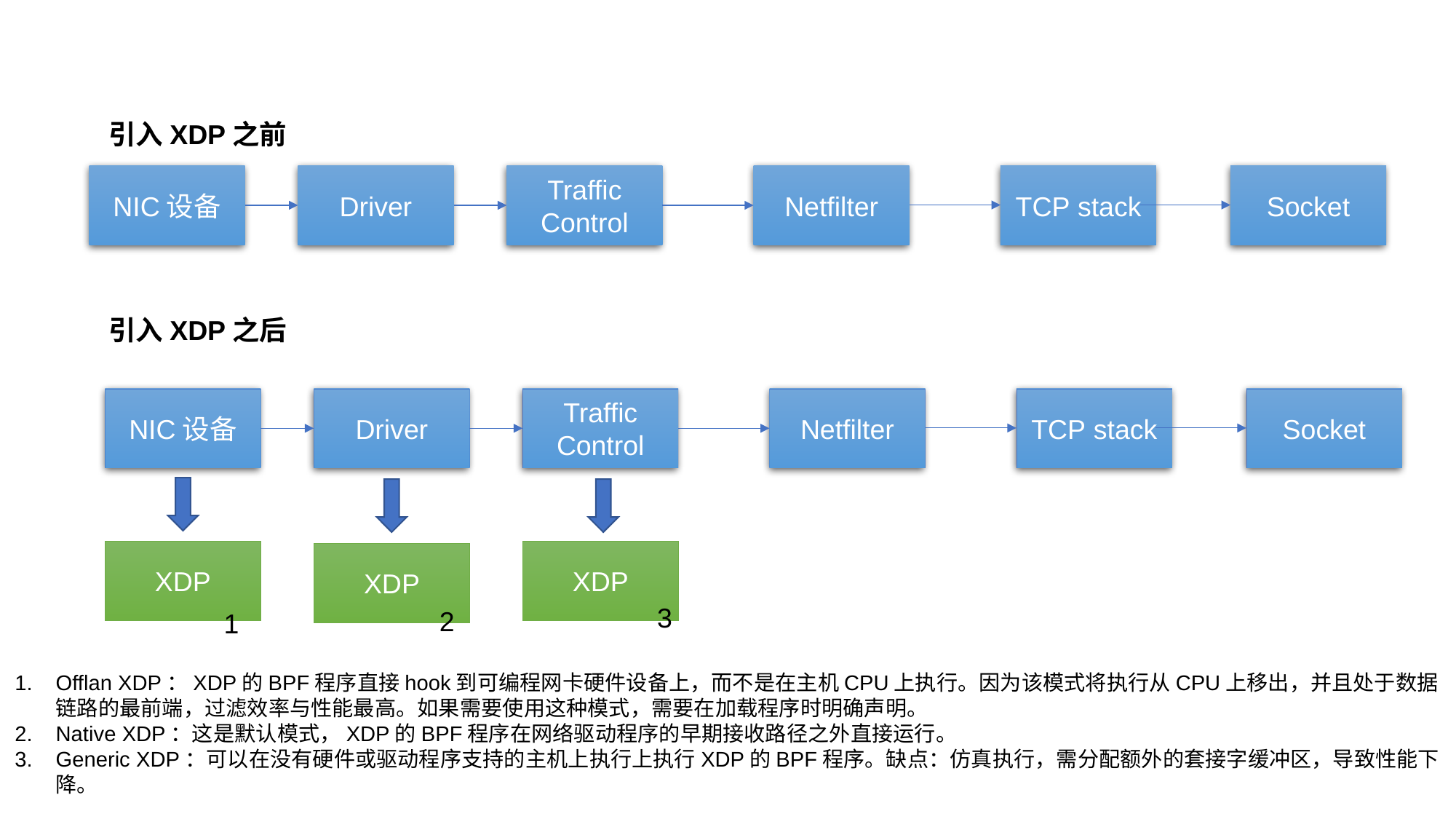

引入XDP之前
Socket
TCP stack
NIC设备
Driver
Traffic Control
Netfilter
引入XDP之后
Socket
TCP stack
NIC设备
Driver
Traffic Control
Netfilter
XDP
XDP
XDP

3
2
1
Offlan XDP：XDP的BPF程序直接hook到可编程网卡硬件设备上，而不是在主机CPU上执行。因为该模式将执行从CPU上移出，并且处于数据链路的最前端，过滤效率与性能最高。如果需要使用这种模式，需要在加载程序时明确声明。
Native XDP：这是默认模式，XDP的BPF程序在网络驱动程序的早期接收路径之外直接运行。
Generic XDP：可以在没有硬件或驱动程序支持的主机上执行上执行XDP的BPF程序。缺点：仿真执行，需分配额外的套接字缓冲区，导致性能下降。